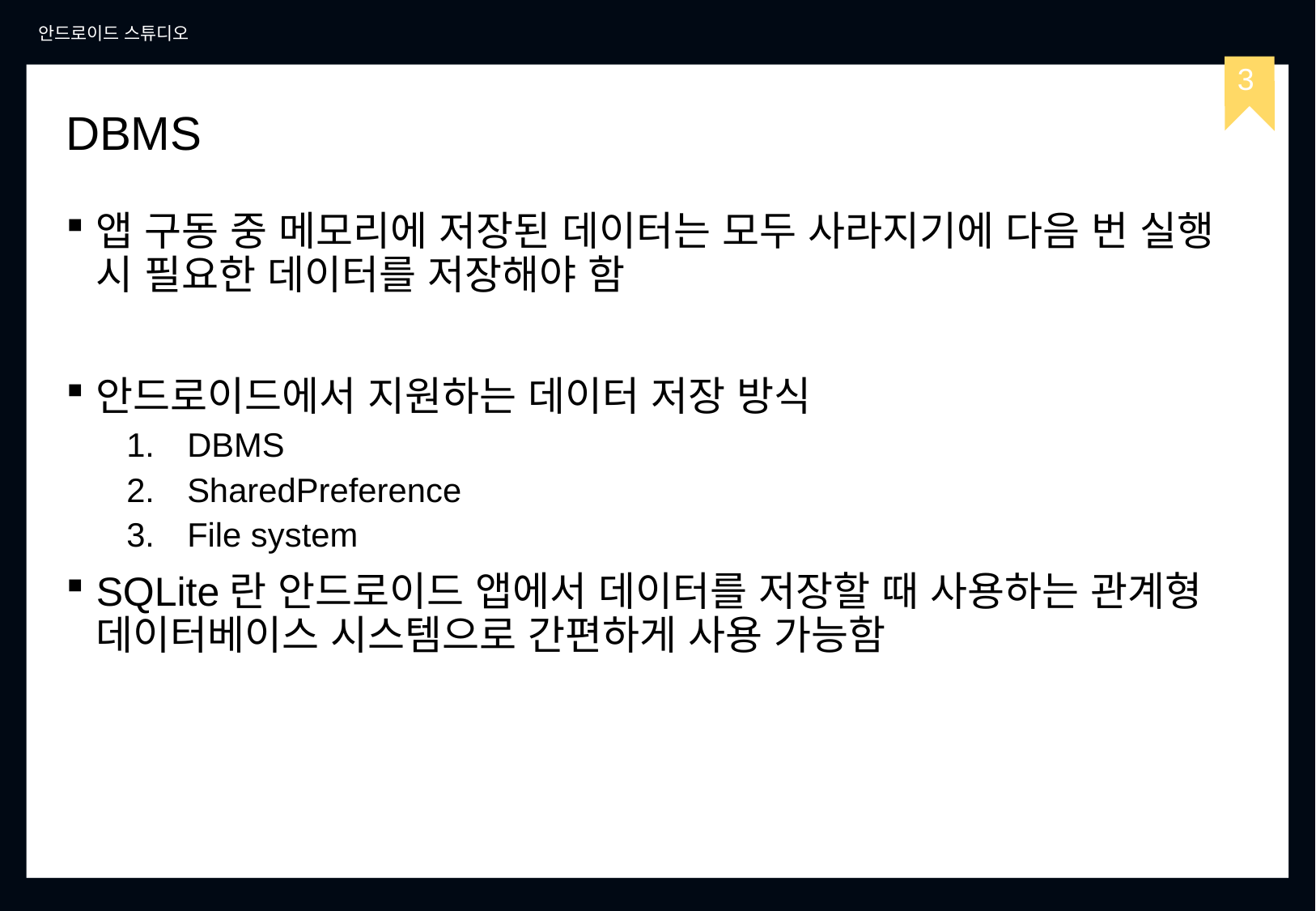

안드로이드 스튜디오
3
# DBMS
앱 구동 중 메모리에 저장된 데이터는 모두 사라지기에 다음 번 실행 시 필요한 데이터를 저장해야 함

안드로이드에서 지원하는 데이터 저장 방식
DBMS
SharedPreference
File system
SQLite란 안드로이드 앱에서 데이터를 저장할 때 사용하는 관계형 데이터베이스 시스템으로 간편하게 사용 가능함